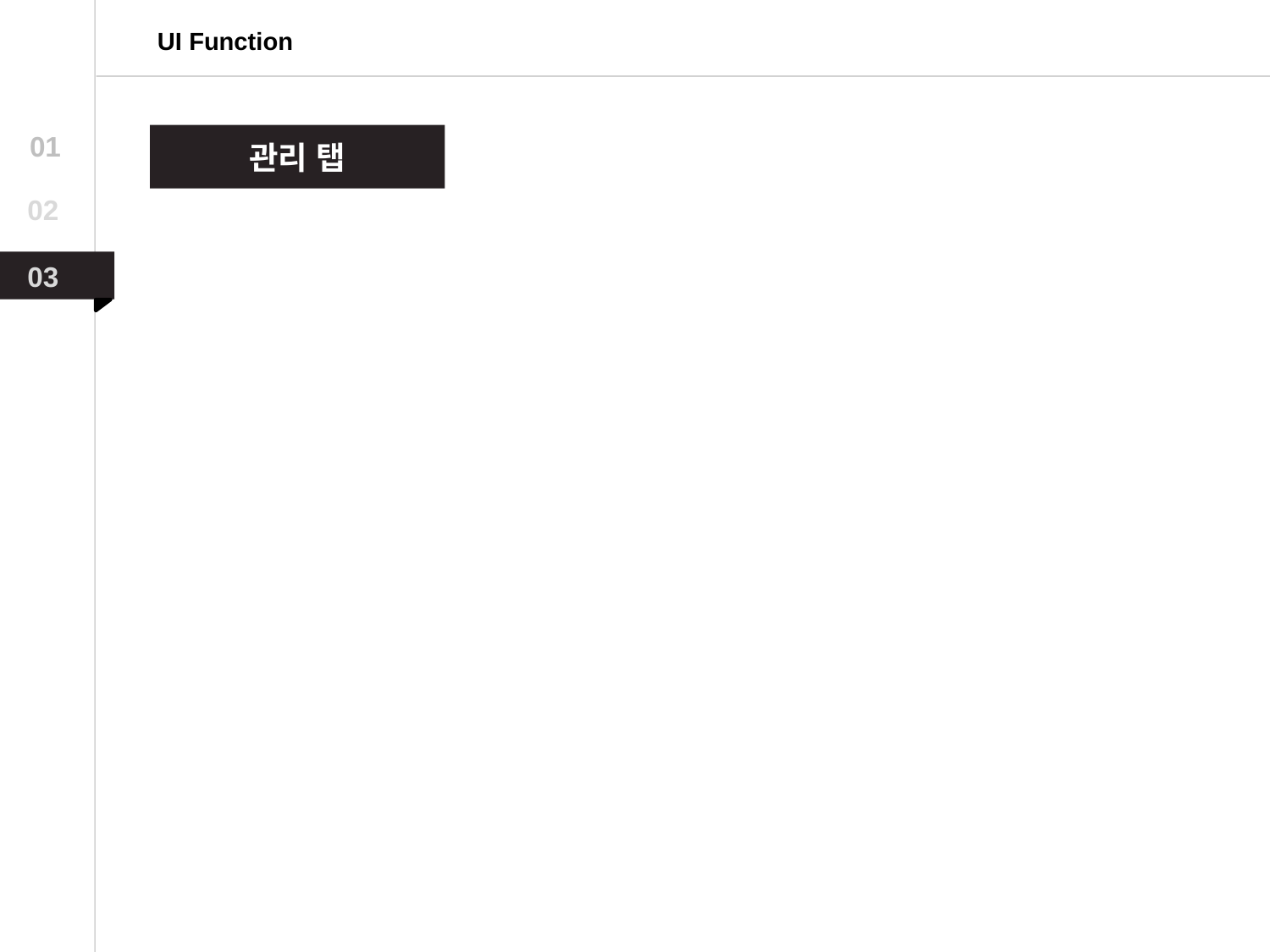

UI Function
01
관리 탭
02

03